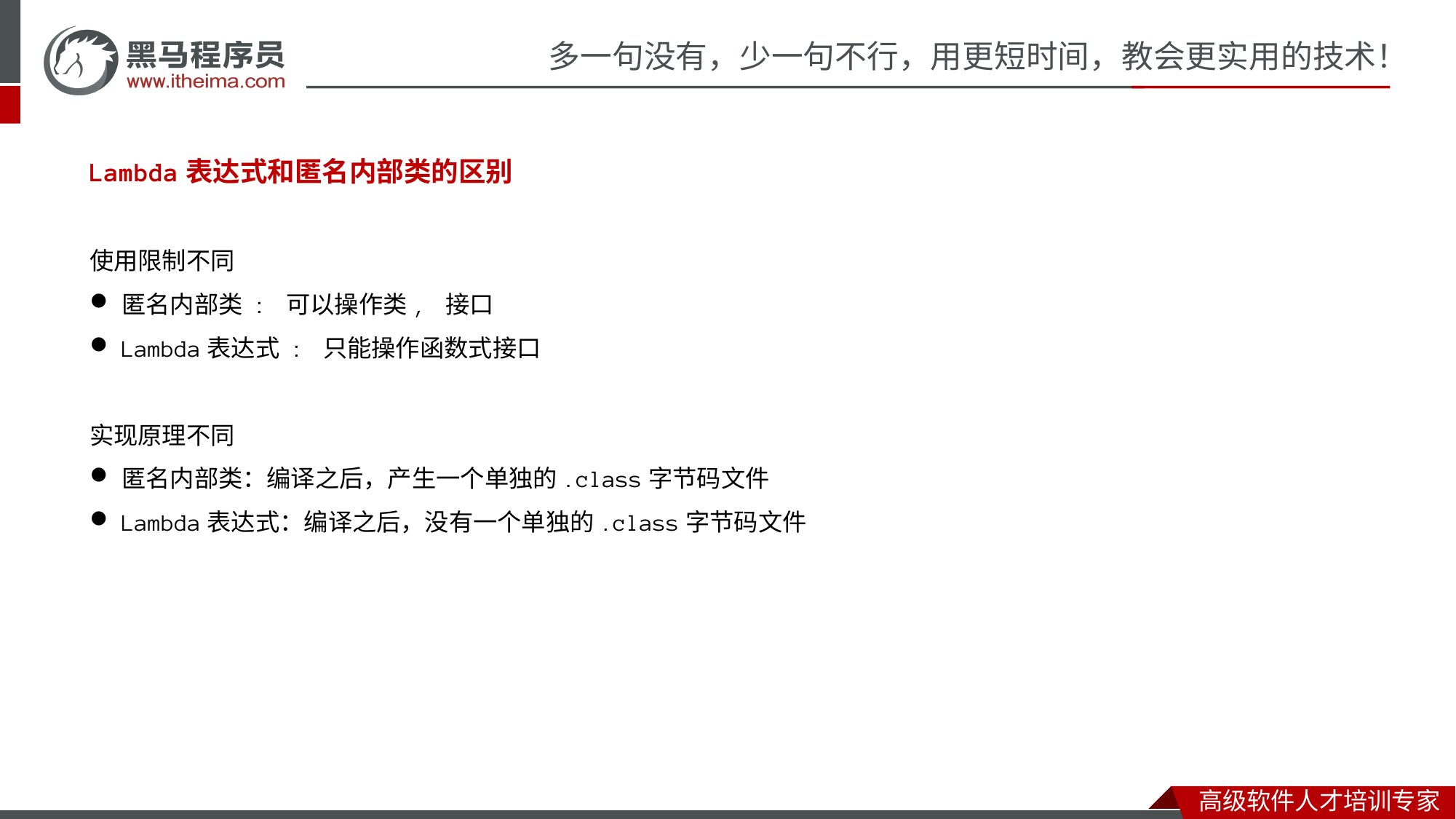

Lambda表达式和匿名内部类的区别

使用限制不同
匿名内部类 : 可以操作类, 接口
Lambda表达式 : 只能操作函数式接口

实现原理不同
匿名内部类：编译之后，产生一个单独的.class字节码文件
Lambda表达式：编译之后，没有一个单独的.class字节码文件